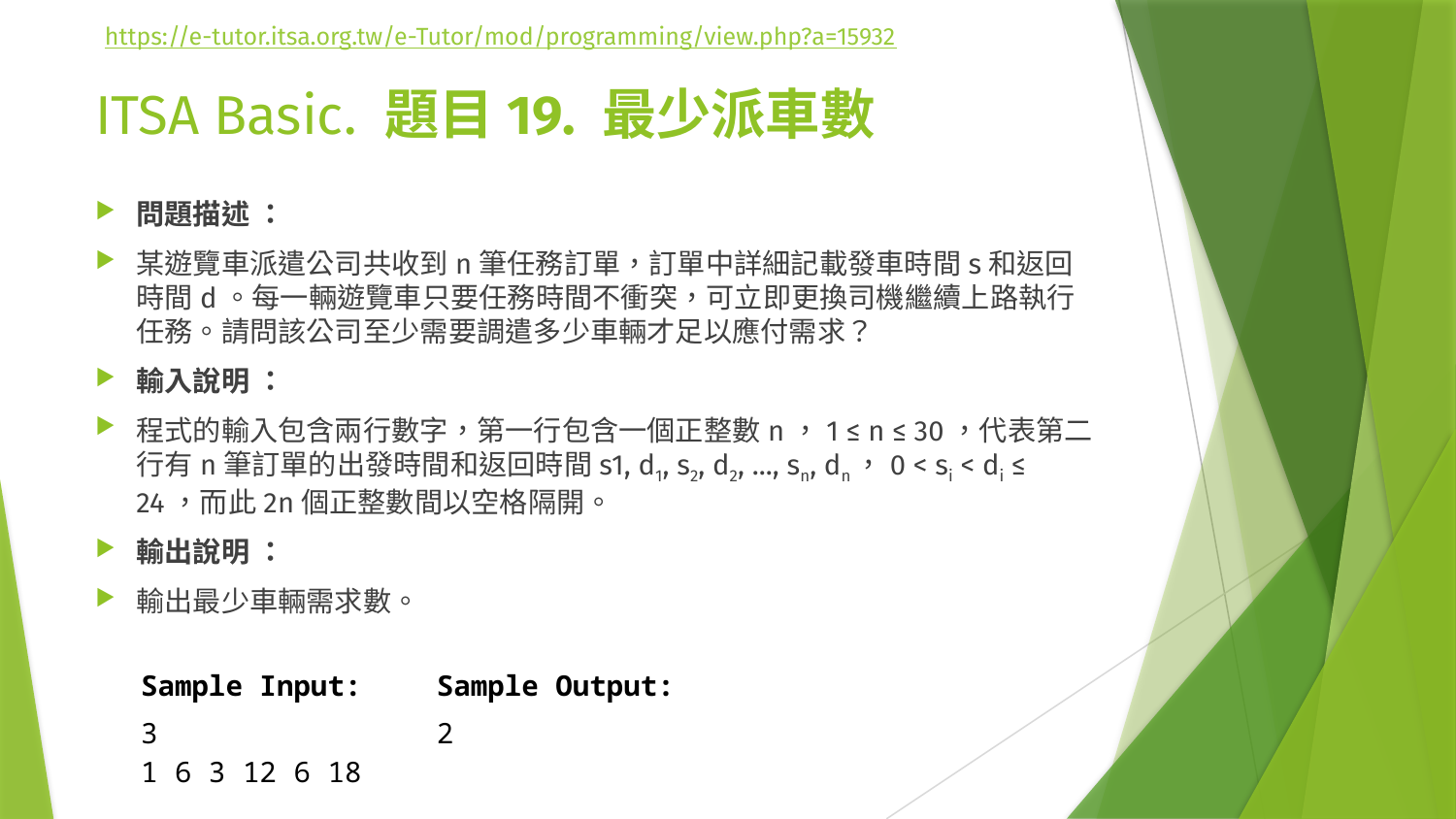

https://e-tutor.itsa.org.tw/e-Tutor/mod/programming/view.php?a=15932
# ITSA Basic. 題目19. 最少派車數
問題描述 ：
某遊覽車派遣公司共收到n筆任務訂單，訂單中詳細記載發車時間s和返回時間d。每一輛遊覽車只要任務時間不衝突，可立即更換司機繼續上路執行任務。請問該公司至少需要調遣多少車輛才足以應付需求？
輸入說明 ：
程式的輸入包含兩行數字，第一行包含一個正整數n，1 ≤ n ≤ 30，代表第二行有n筆訂單的出發時間和返回時間s1, d1, s2, d2, ..., sn, dn，0 < si < di ≤ 24，而此2n個正整數間以空格隔開。
輸出說明 ：
輸出最少車輛需求數。

| Sample Input: | Sample Output: |
| --- | --- |
| 3 1 6 3 12 6 18 | 2 |